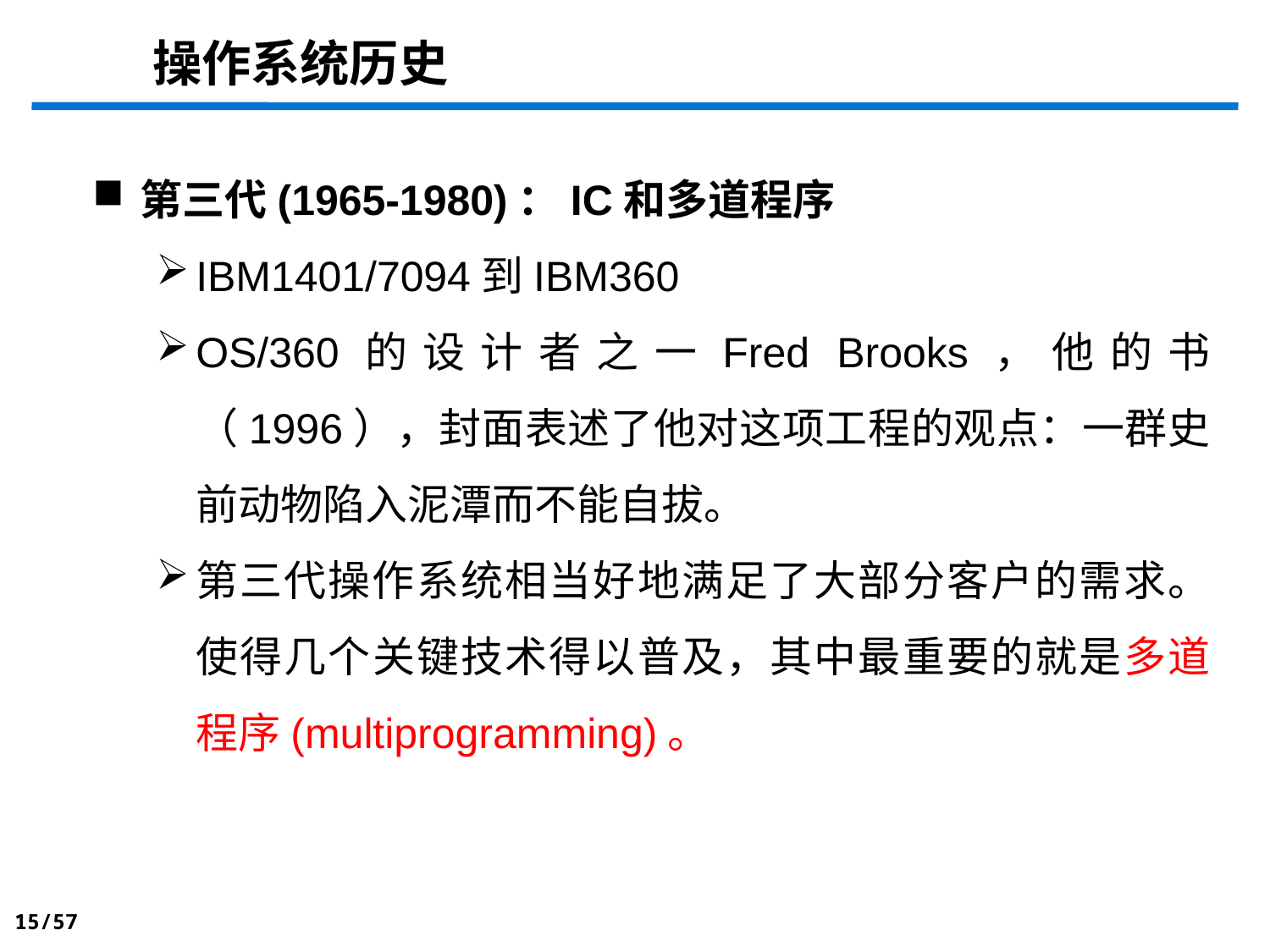

操作系统历史
第三代(1965-1980)：IC和多道程序
IBM1401/7094到IBM360
OS/360的设计者之一Fred Brooks，他的书（1996），封面表述了他对这项工程的观点：一群史前动物陷入泥潭而不能自拔。
第三代操作系统相当好地满足了大部分客户的需求。使得几个关键技术得以普及，其中最重要的就是多道程序(multiprogramming)。